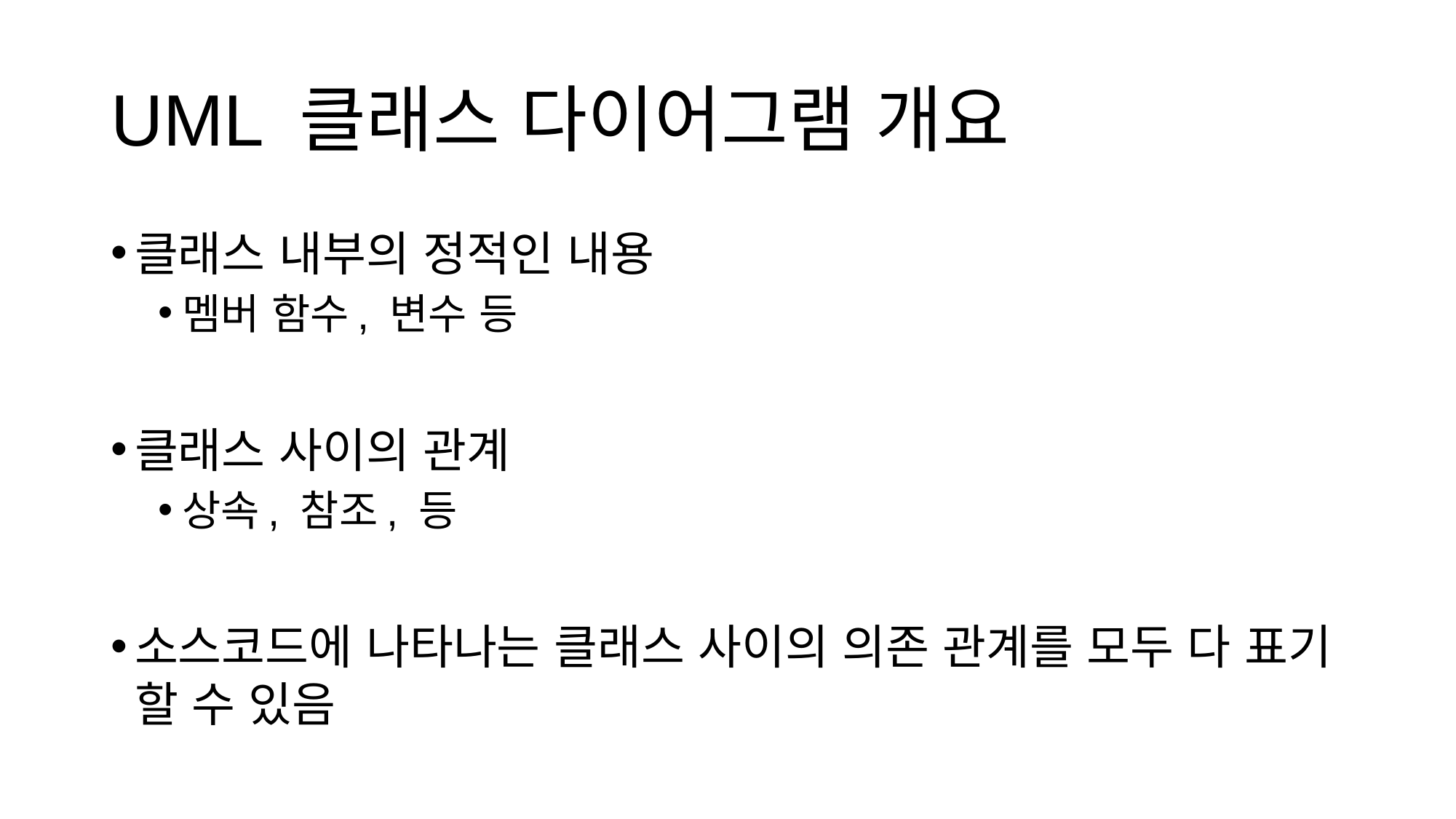

# UML 클래스 다이어그램 개요
클래스 내부의 정적인 내용
멤버 함수, 변수 등

클래스 사이의 관계
상속, 참조, 등

소스코드에 나타나는 클래스 사이의 의존 관계를 모두 다 표기 할 수 있음